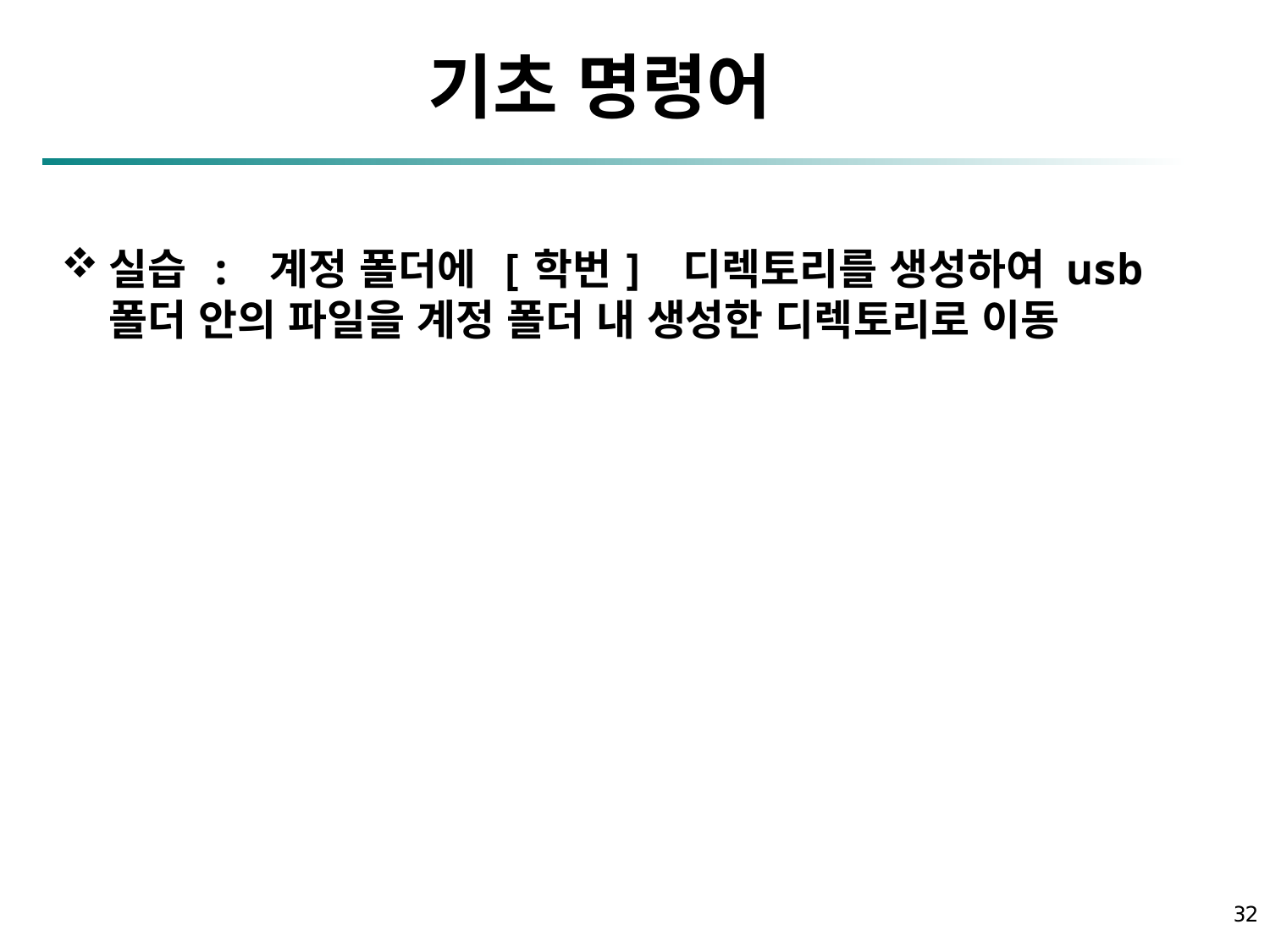

파일 편집 : VI 에디터
기초 명령어
실습 : 계정 폴더에 [학번] 디렉토리를 생성하여 usb 폴더 안의 파일을 계정 폴더 내 생성한 디렉토리로 이동
32